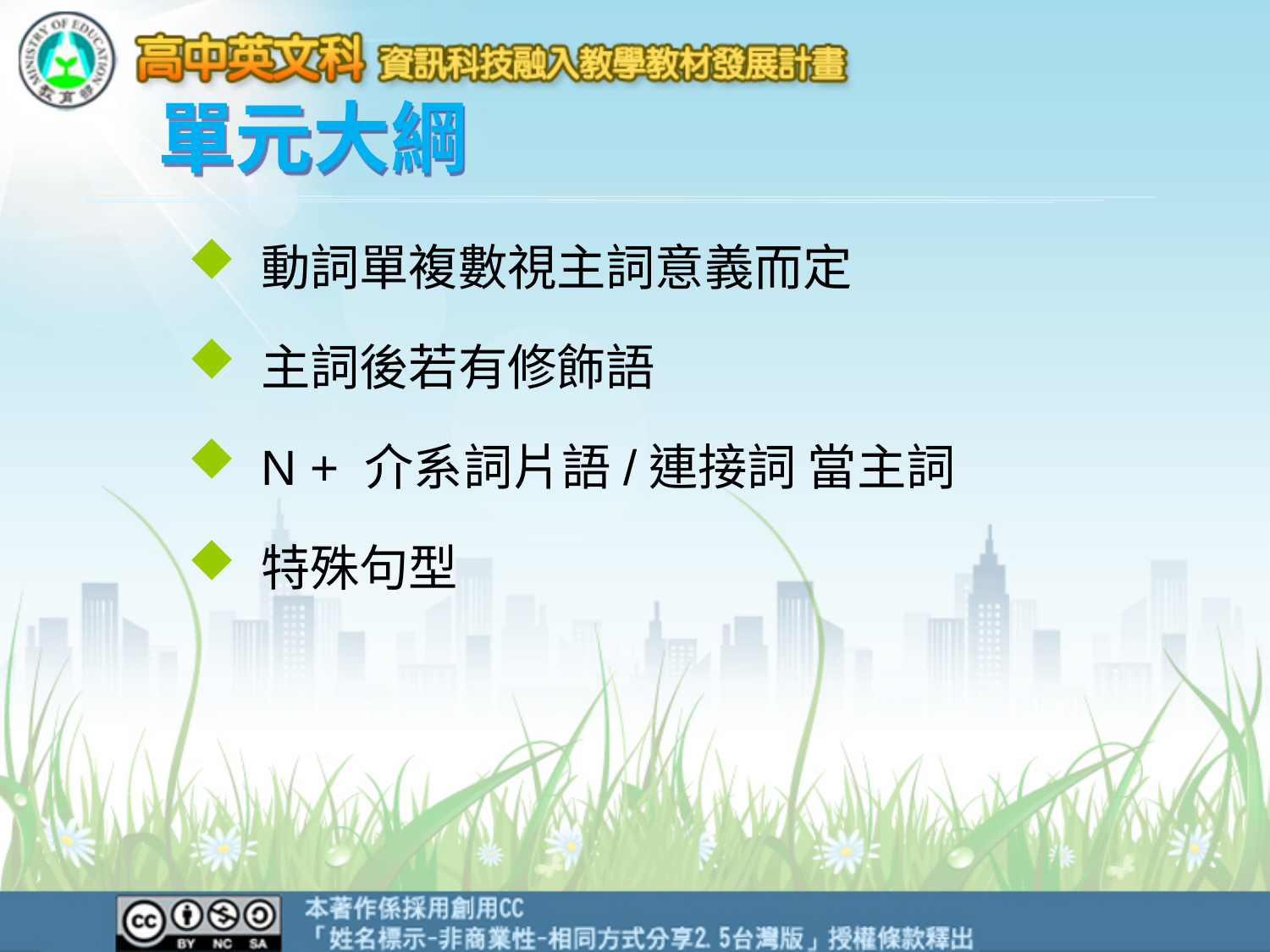

單元大綱

動詞單複數視主詞意義而定
主詞後若有修飾語
N + 介系詞片語/連接詞 當主詞
特殊句型